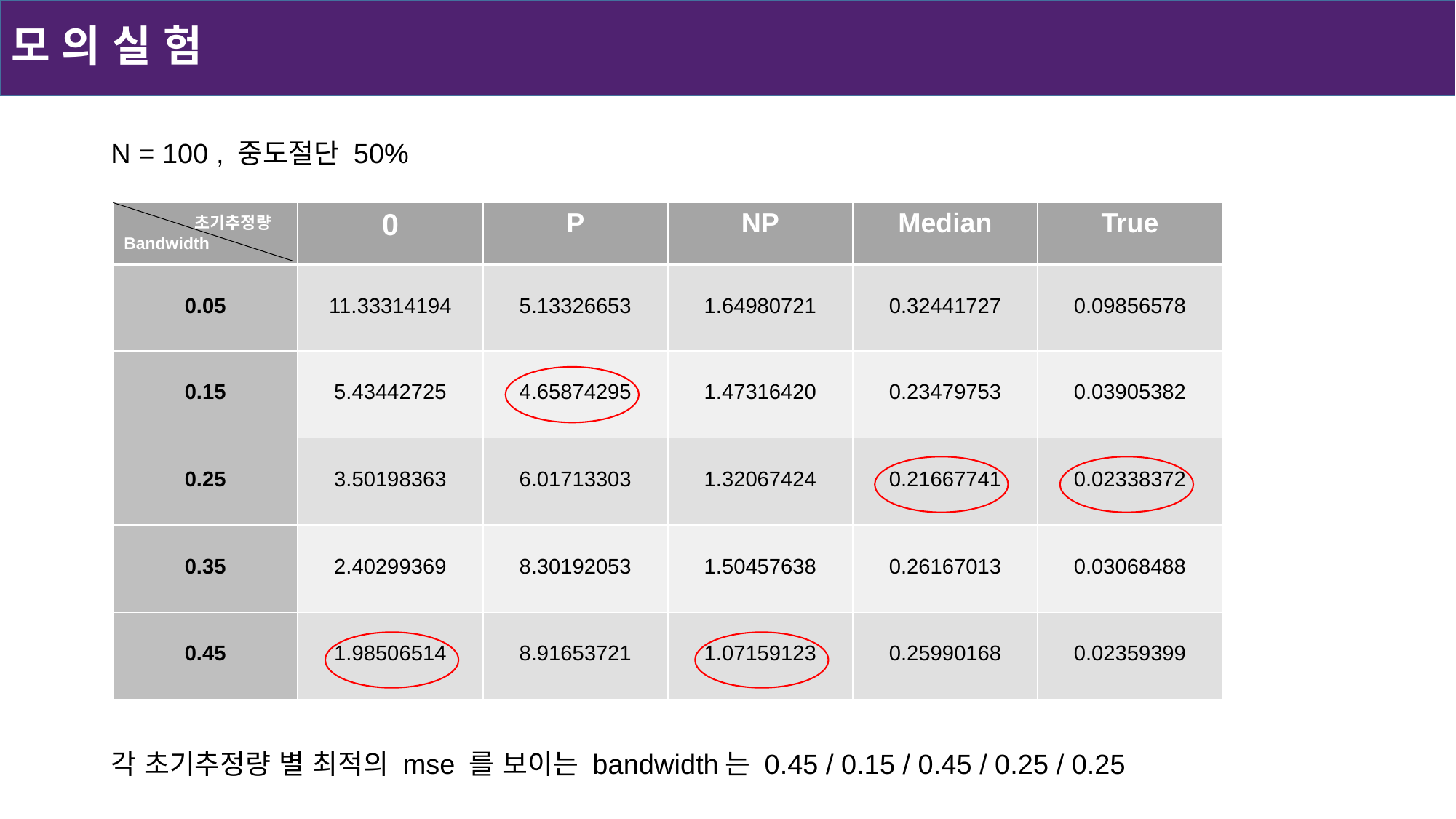

# 모 의 실 험
N = 100 , 중도절단 50%

각 초기추정량 별 최적의 mse 를 보이는 bandwidth는 0.45 / 0.15 / 0.45 / 0.25 / 0.25

| 초기추정량 Bandwidth | 0 | P | NP | Median | True |
| --- | --- | --- | --- | --- | --- |
| 0.05 | 11.33314194 | 5.13326653 | 1.64980721 | 0.32441727 | 0.09856578 |
| 0.15 | 5.43442725 | 4.65874295 | 1.47316420 | 0.23479753 | 0.03905382 |
| 0.25 | 3.50198363 | 6.01713303 | 1.32067424 | 0.21667741 | 0.02338372 |
| 0.35 | 2.40299369 | 8.30192053 | 1.50457638 | 0.26167013 | 0.03068488 |
| 0.45 | 1.98506514 | 8.91653721 | 1.07159123 | 0.25990168 | 0.02359399 |